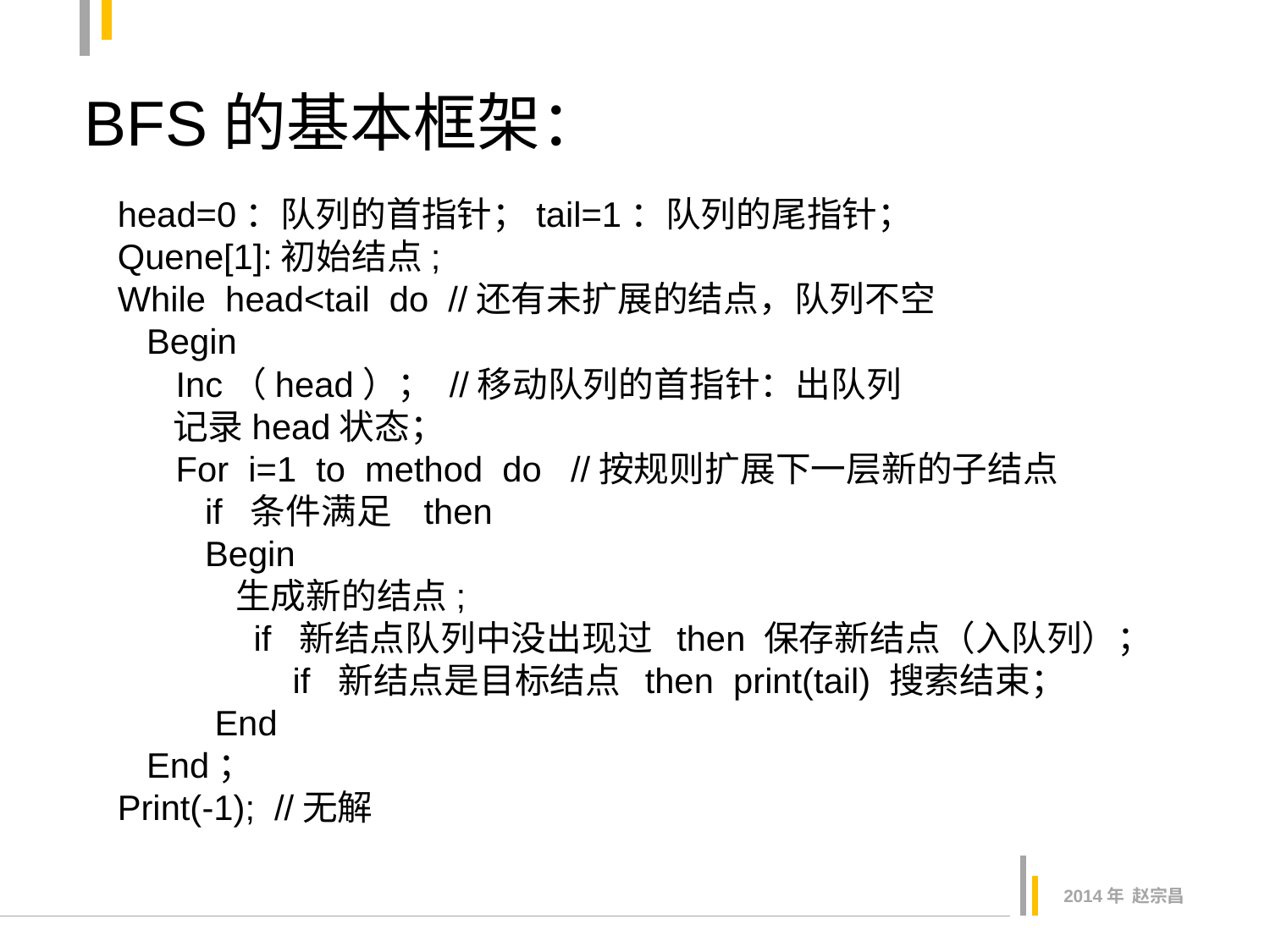

BFS的基本框架：
head=0：队列的首指针；tail=1：队列的尾指针；
Quene[1]:初始结点;
While  head<tail  do  //还有未扩展的结点，队列不空
   Begin
      Inc（head）； //移动队列的首指针：出队列
      记录head状态；
      For  i=1  to  method  do   //按规则扩展下一层新的子结点
         if  条件满足   then
         Begin
              生成新的结点;
              if  新结点队列中没出现过  then 保存新结点（入队列）；
                  if  新结点是目标结点  then  print(tail) 搜索结束；
          End
   End；
Print(-1);  //无解